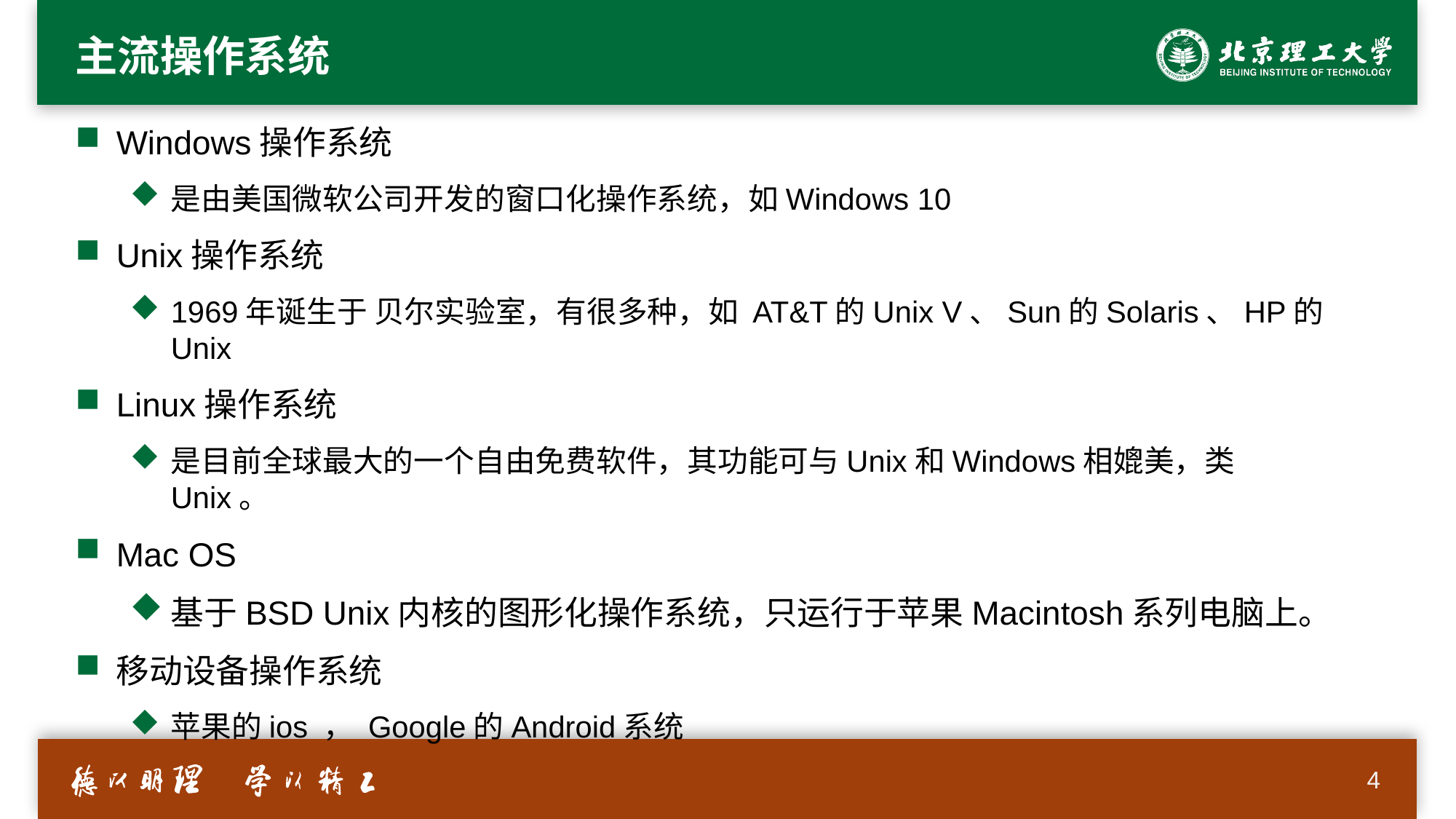

# 主流操作系统
Windows操作系统
是由美国微软公司开发的窗口化操作系统，如Windows 10
Unix操作系统
1969年诞生于 贝尔实验室，有很多种，如 AT&T的Unix V、Sun的Solaris、HP的Unix
Linux操作系统
是目前全球最大的一个自由免费软件，其功能可与Unix和Windows相媲美，类Unix。
Mac OS
基于BSD Unix内核的图形化操作系统，只运行于苹果Macintosh系列电脑上。
移动设备操作系统
苹果的ios ， Google的Android系统